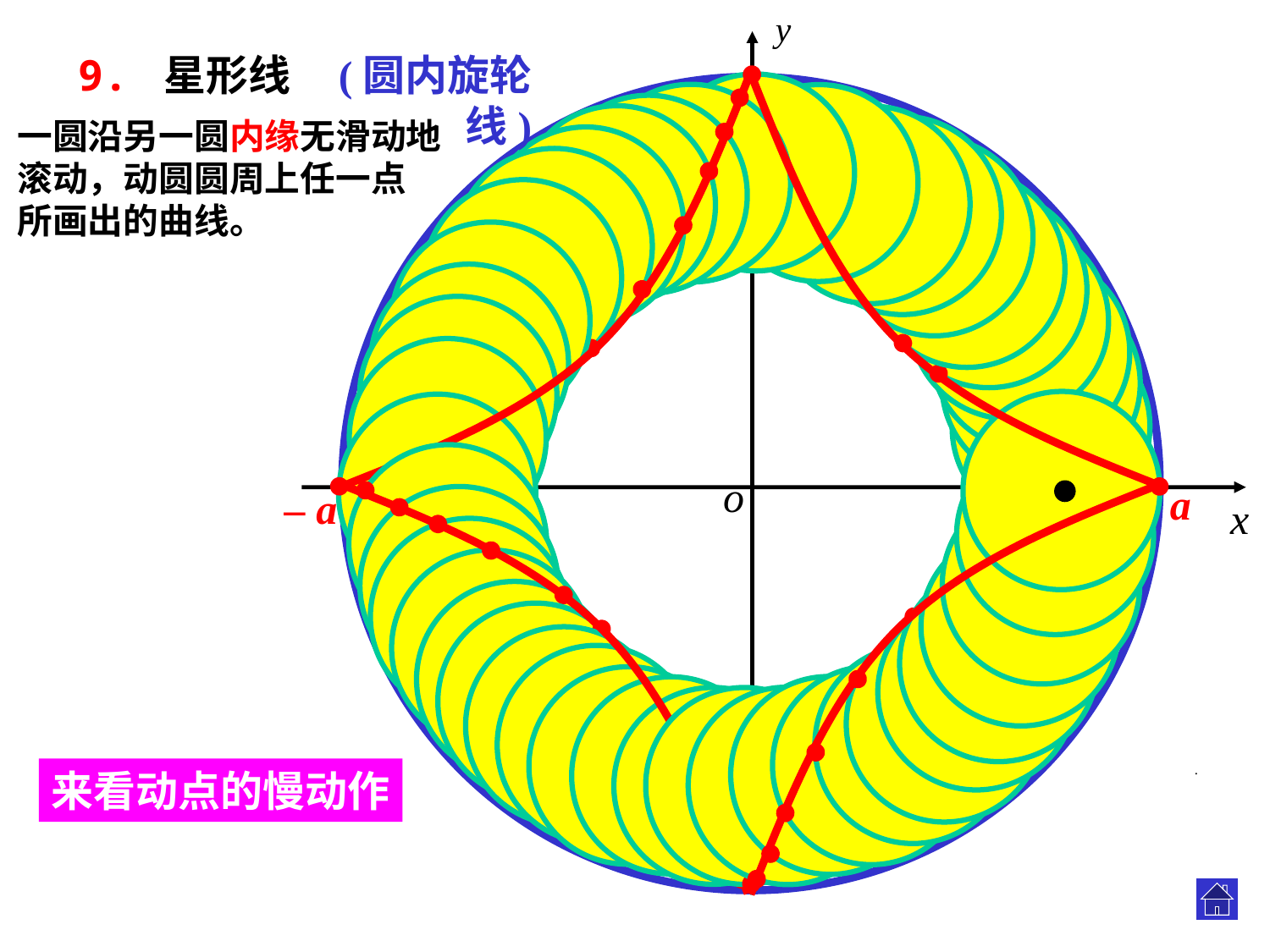

y

o
x
9. 星形线
(圆内旋轮线)

一圆沿另一圆内缘无滑动地
滚动，动圆圆周上任一点
所画出的曲线。

a
– a

.
来看动点的慢动作